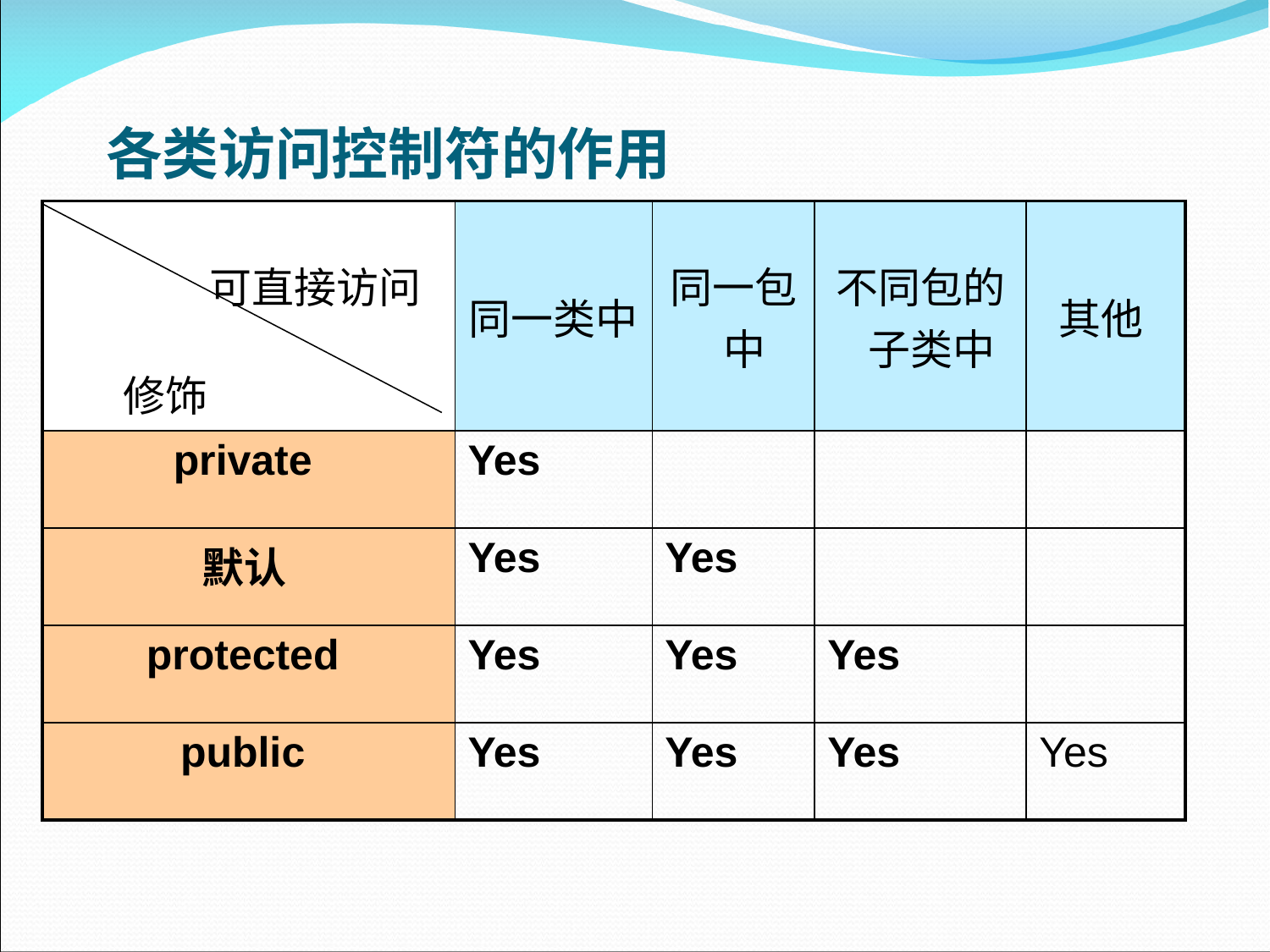

# 各类访问控制符的作用
| 可直接访问 修饰 | 同一类中 | 同一包中 | 不同包的子类中 | 其他 |
| --- | --- | --- | --- | --- |
| private | Yes |  |  |  |
| 默认 | Yes | Yes |  |  |
| protected | Yes | Yes | Yes |  |
| public | Yes | Yes | Yes | Yes |